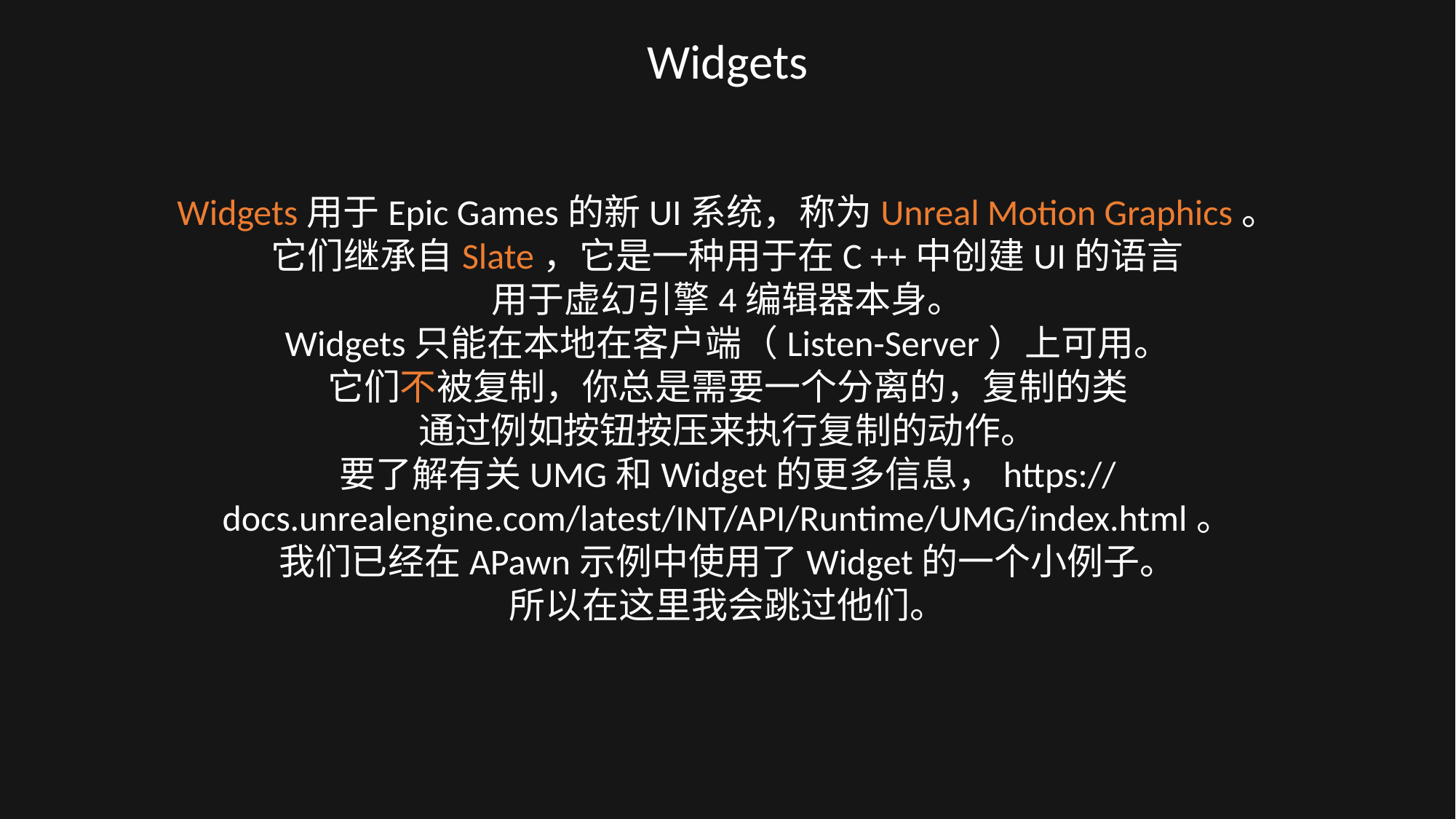

Widgets
Widgets用于Epic Games的新UI系统，称为Unreal Motion Graphics。
它们继承自Slate，它是一种用于在C ++中创建UI的语言
用于虚幻引擎4编辑器本身。
Widgets只能在本地在客户端（Listen-Server）上可用。
它们不被复制，你总是需要一个分离的，复制的类
通过例如按钮按压来执行复制的动作。
要了解有关UMG和Widget的更多信息，https://docs.unrealengine.com/latest/INT/API/Runtime/UMG/index.html。
我们已经在APawn示例中使用了Widget的一个小例子。
所以在这里我会跳过他们。